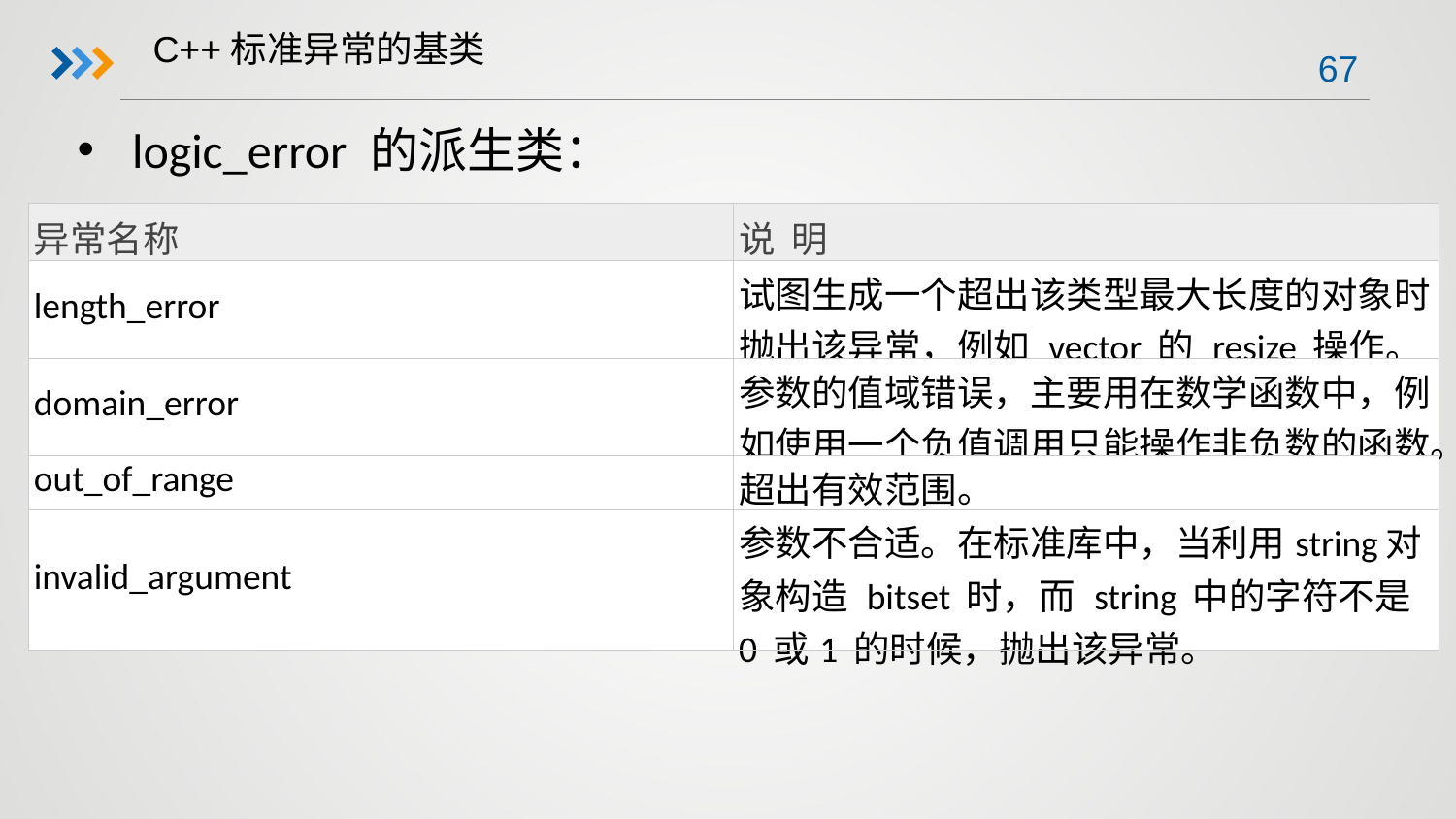

C++标准异常的基类

logic_error 的派生类：
| 异常名称 | 说  明 |
| --- | --- |
| length\_error | 试图生成一个超出该类型最大长度的对象时抛出该异常，例如 vector 的 resize 操作。 |
| domain\_error | 参数的值域错误，主要用在数学函数中，例如使用一个负值调用只能操作非负数的函数。 |
| out\_of\_range | 超出有效范围。 |
| invalid\_argument | 参数不合适。在标准库中，当利用string对象构造 bitset 时，而 string 中的字符不是 0 或1 的时候，抛出该异常。 |